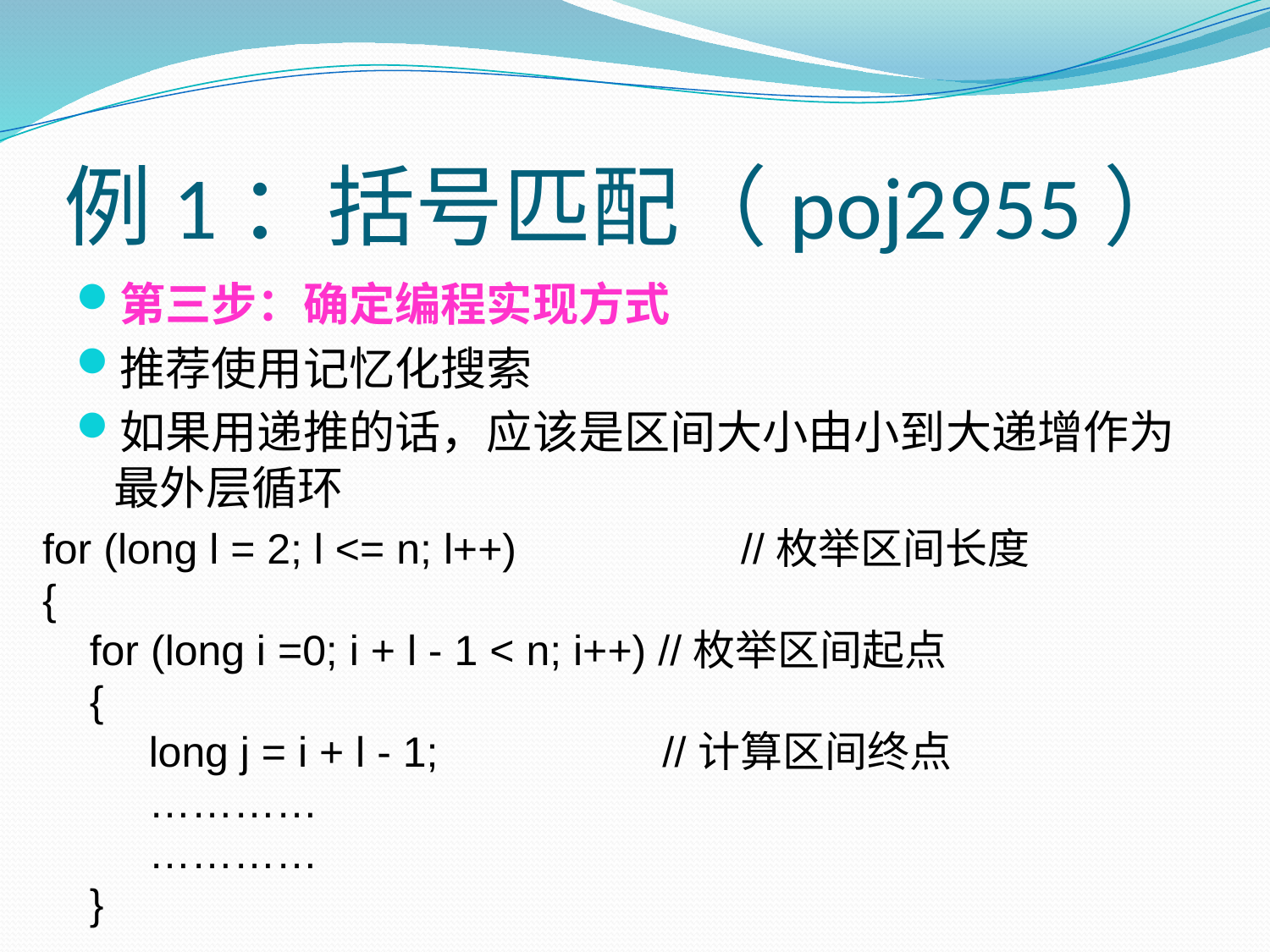

# 例1：括号匹配（poj2955）
第三步：确定编程实现方式
推荐使用记忆化搜索
如果用递推的话，应该是区间大小由小到大递增作为最外层循环
for (long l = 2; l <= n; l++)                   //枚举区间长度
{
    for (long i =0; i + l - 1 < n; i++) //枚举区间起点
    {
         long j = i + l - 1;                   //计算区间终点
         …………
         …………
    }